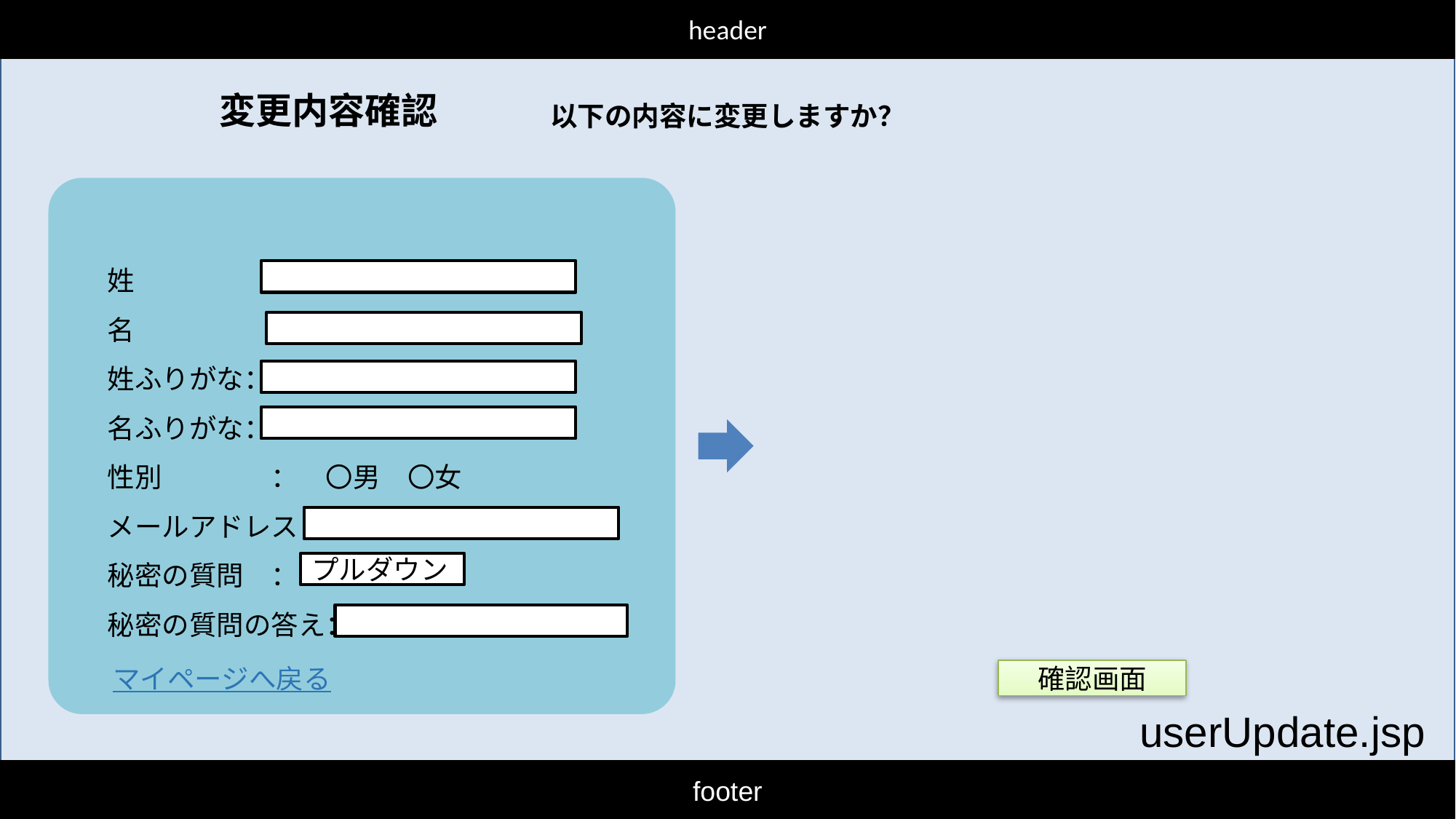

header

変更内容確認
以下の内容に変更しますか？

姓　　　　　：
名 	　　　　：
姓ふりがな：
名ふりがな：
性別　　　　：　〇男　〇女
メールアドレス：
秘密の質問　：
秘密の質問の答え：

プルダウン

マイページへ戻る
確認画面
userUpdate.jsp
footer